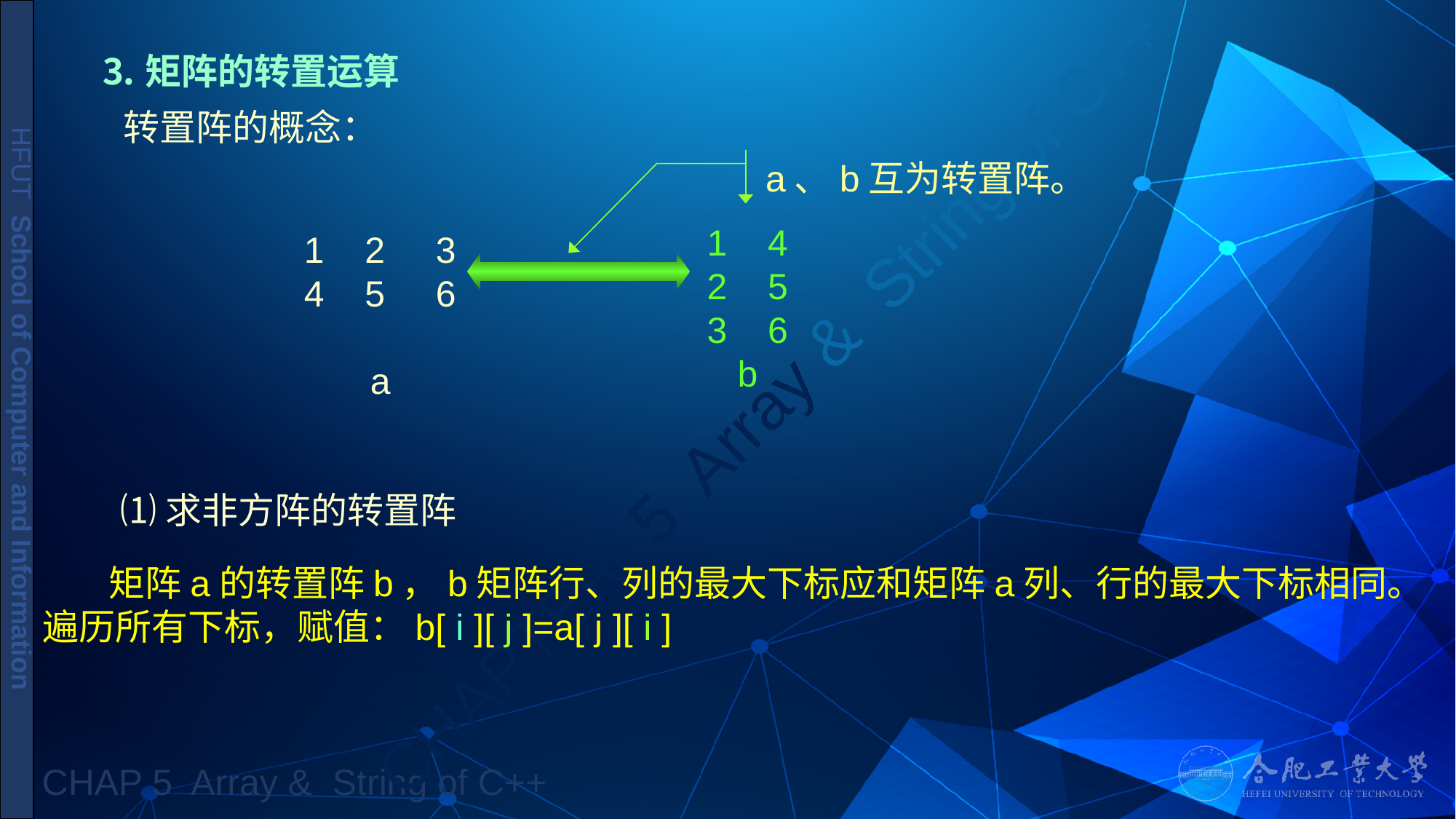

# ⒊矩阵的转置运算
转置阵的概念：
a、b互为转置阵。
1    4
2    5
3    6
b
1    2     3
4    5     6

a

⑴求非方阵的转置阵
       矩阵a的转置阵b，b矩阵行、列的最大下标应和矩阵a列、行的最大下标相同。遍历所有下标，赋值：b[ i ][ j ]=a[ j ][ i ]